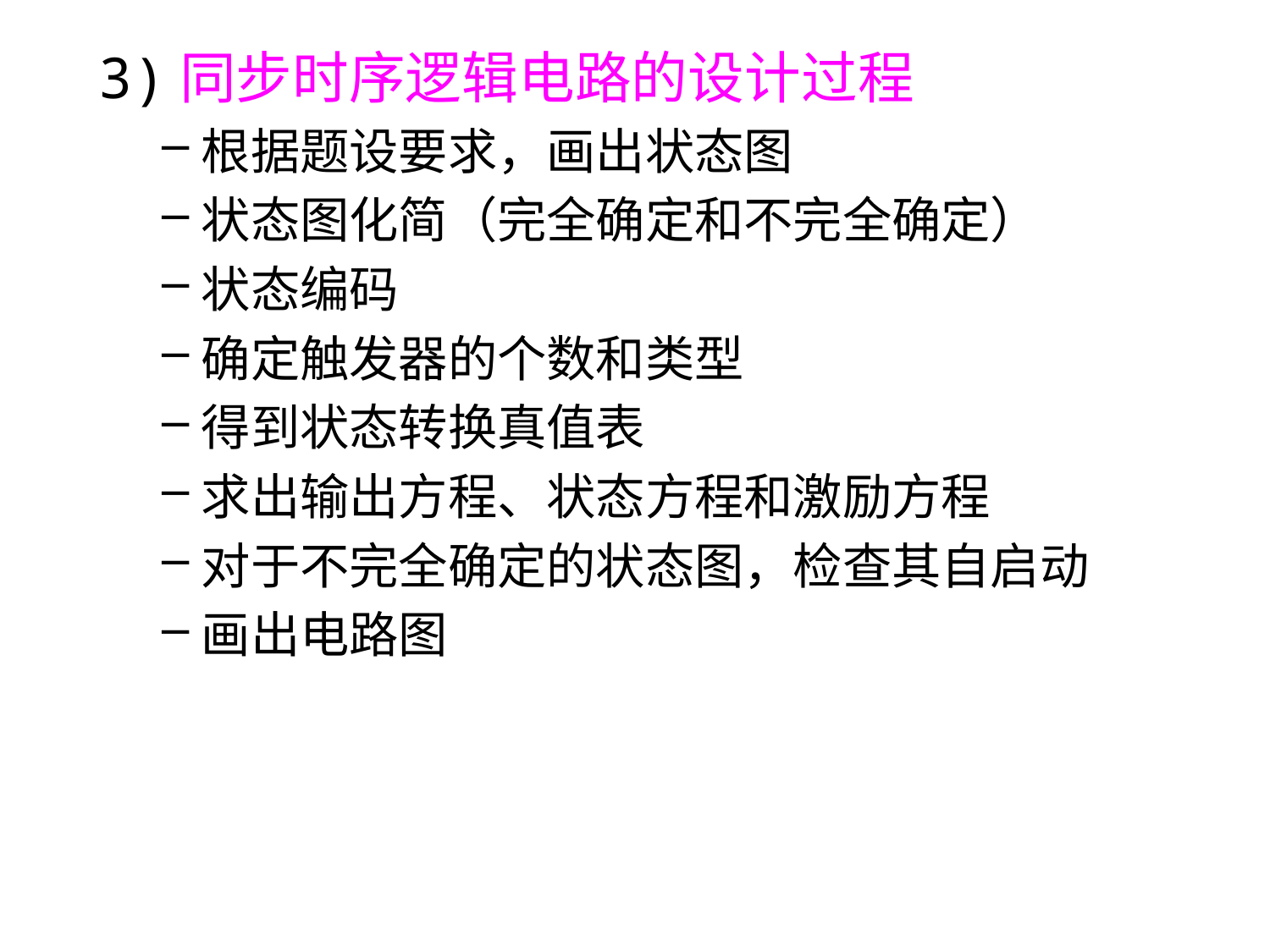

3)同步时序逻辑电路的设计过程
根据题设要求，画出状态图
状态图化简（完全确定和不完全确定）
状态编码
确定触发器的个数和类型
得到状态转换真值表
求出输出方程、状态方程和激励方程
对于不完全确定的状态图，检查其自启动
画出电路图